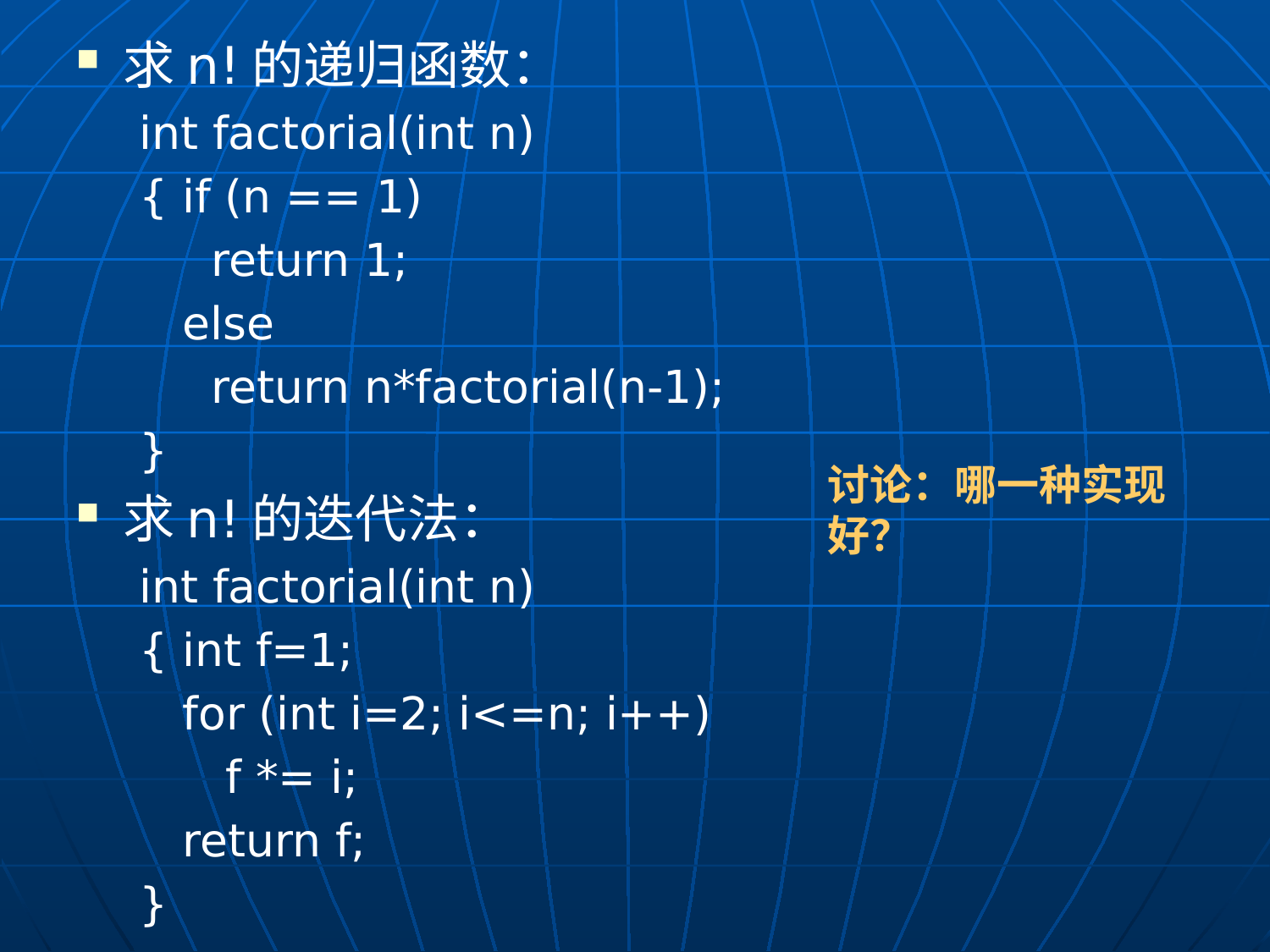

求n!的递归函数：
int factorial(int n)
{ if (n == 1)
     return 1;
   else
     return n*factorial(n-1);
}
求n!的迭代法：
int factorial(int n)
{ int f=1;
   for (int i=2; i<=n; i++)
      f *= i;
   return f;
}

讨论：哪一种实现好？